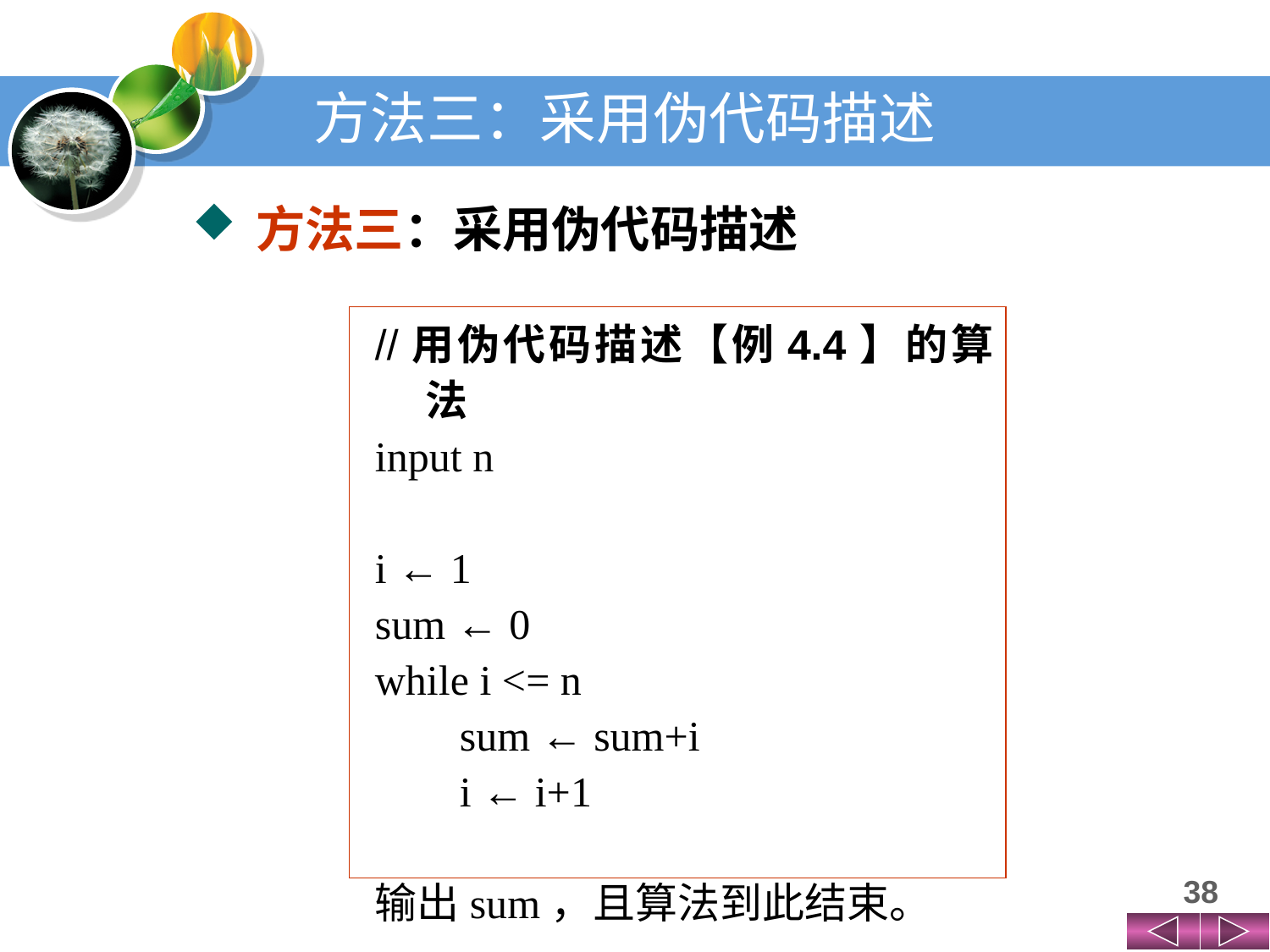

# 方法三：采用伪代码描述
方法三：采用伪代码描述
//用伪代码描述【例4.4】的算法
input n

i ← 1
sum ← 0
while i <= n
        sum ← sum+i
        i ← i+1

输出sum，且算法到此结束。